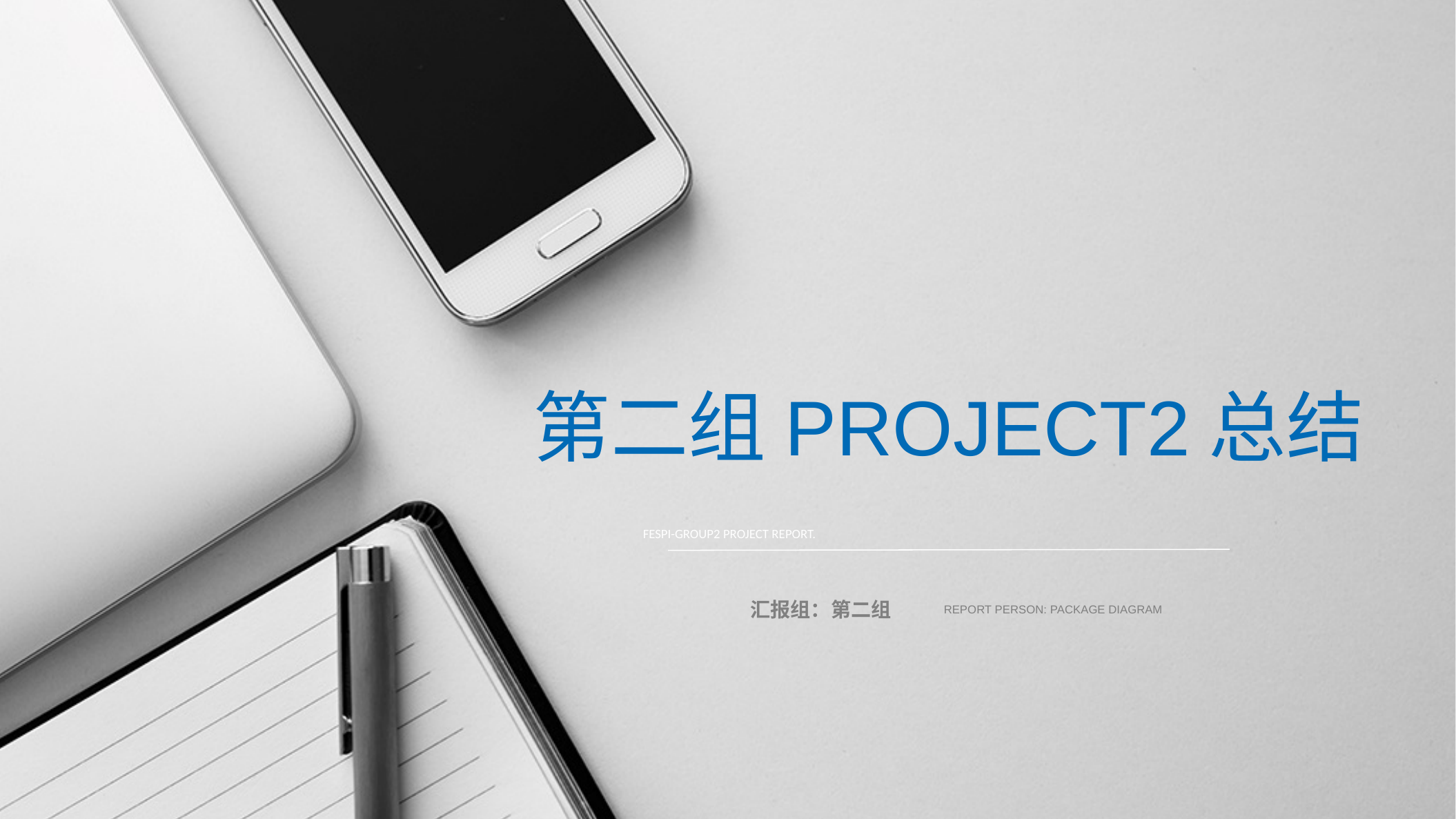

第二组PROJECT2总结
FESPI-GROUP2 PROJECT REPORT.
汇报组：第二组
Report person: package diagram